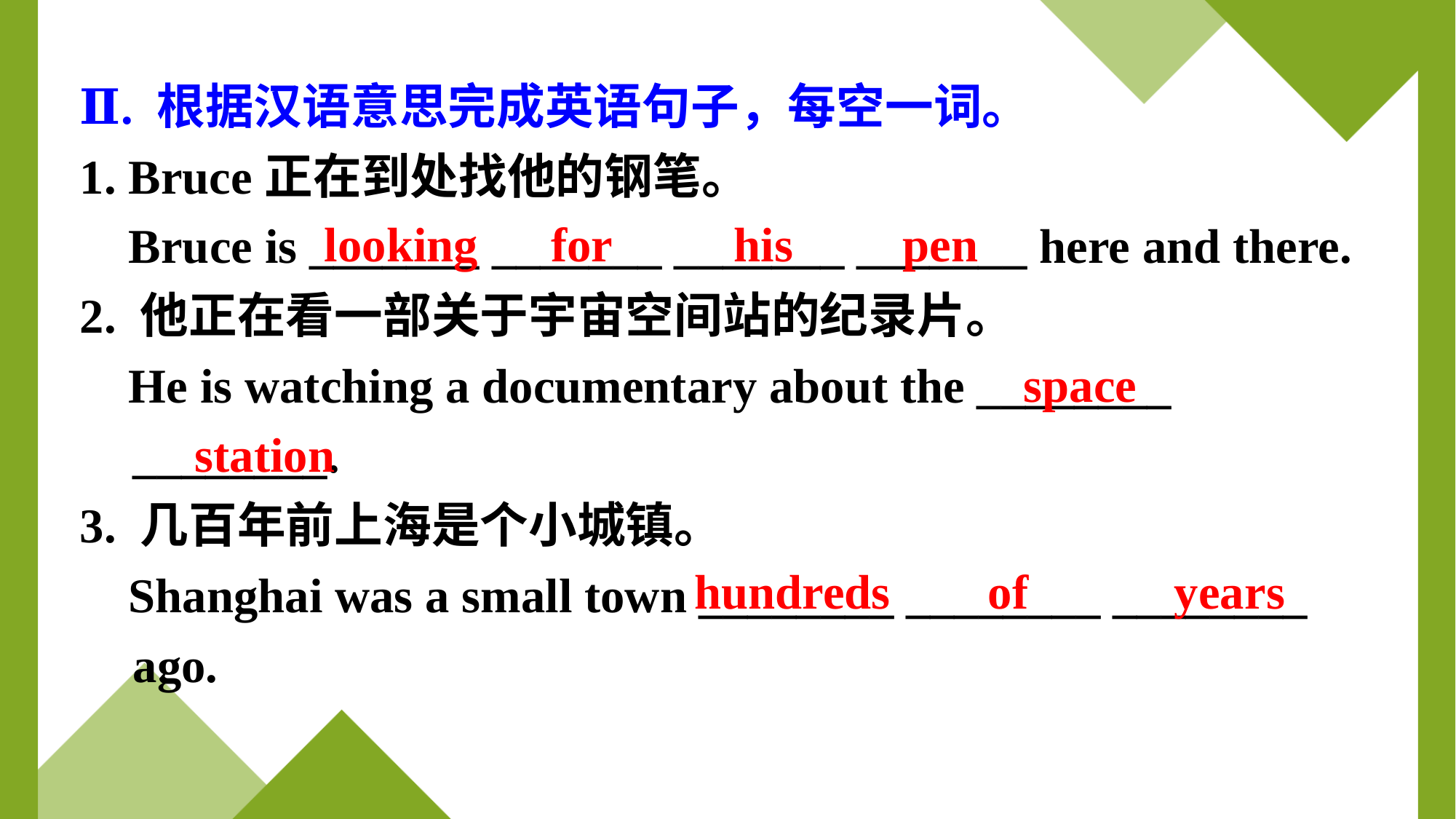

Ⅱ. 根据汉语意思完成英语句子，每空一词。
1. Bruce正在到处找他的钢笔。
    Bruce is _______ _______ _______ _______ here and there.
2. 他正在看一部关于宇宙空间站的纪录片。
    He is watching a documentary about the ________ ________.
3. 几百年前上海是个小城镇。
    Shanghai was a small town ________ ________ ________ ago.
looking      for          his         pen
                                                                        space      station
hundreds        of            years